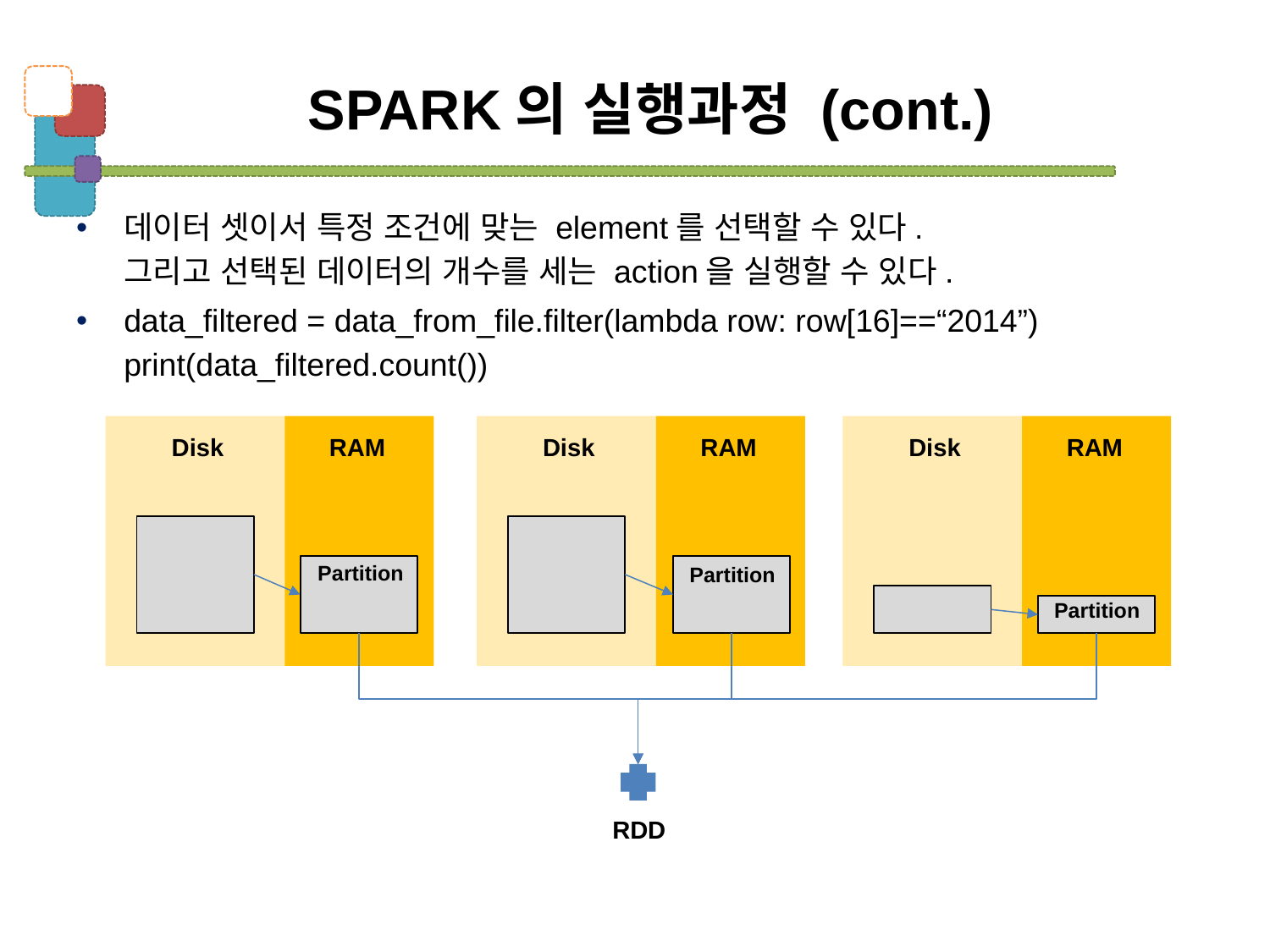

# SPARK의 실행과정 (cont.)
데이터 셋이서 특정 조건에 맞는 element를 선택할 수 있다.
그리고 선택된 데이터의 개수를 세는 action을 실행할 수 있다.
data_filtered = data_from_file.filter(lambda row: row[16]==“2014”)
print(data_filtered.count())

RAM
RAM
RAM
Disk
Disk
Disk

Partition
Partition

Partition

RDD